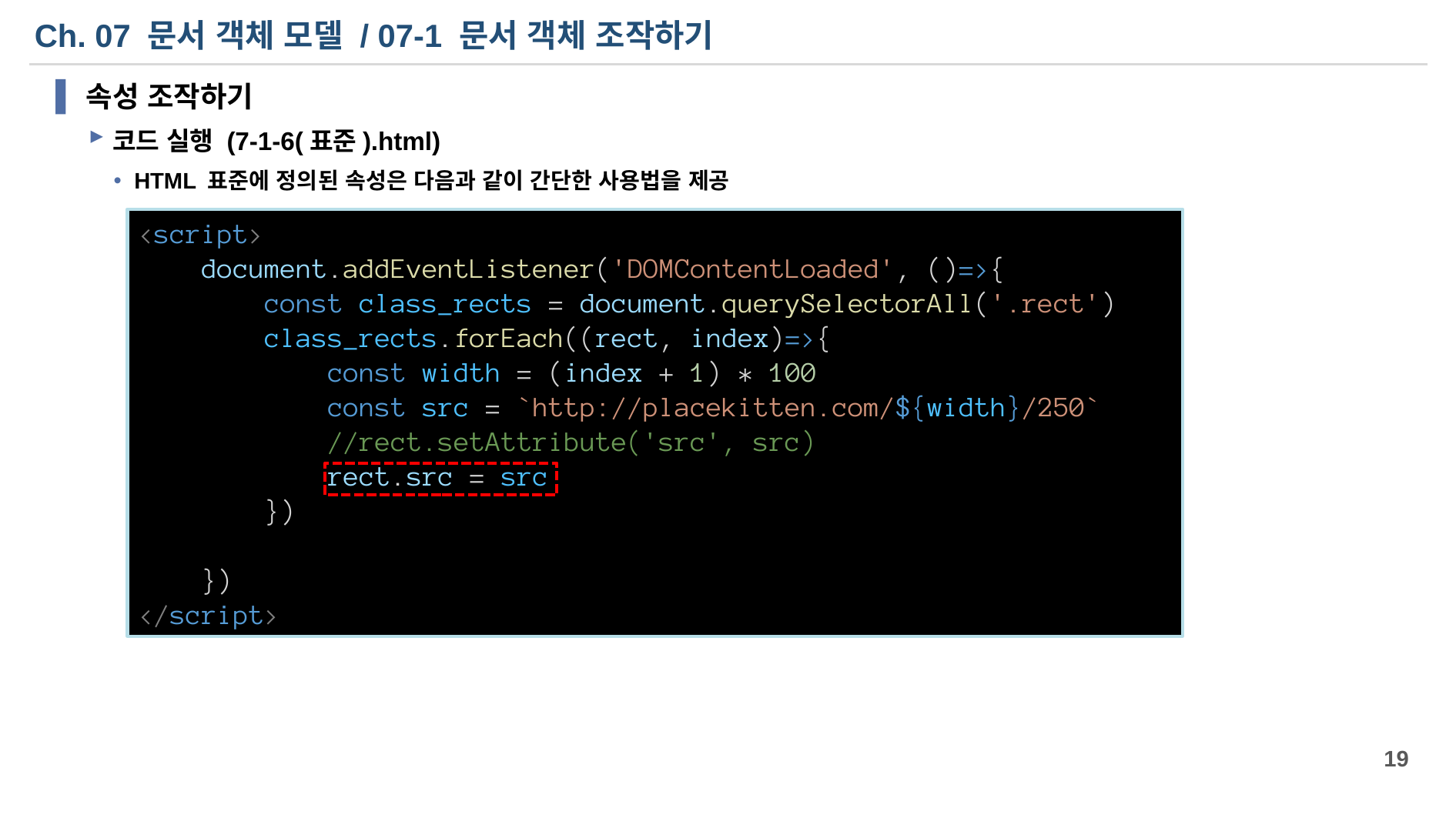

# Ch. 07 문서 객체 모델 / 07-1 문서 객체 조작하기
속성 조작하기
코드 실행 (7-1-6(표준).html)
HTML 표준에 정의된 속성은 다음과 같이 간단한 사용법을 제공

<script>
    document.addEventListener('DOMContentLoaded', ()=>{
        const class_rects = document.querySelectorAll('.rect')
        class_rects.forEach((rect, index)=>{
            const width = (index + 1) * 100
            const src = `http://placekitten.com/${width}/250`
            //rect.setAttribute('src', src)
            rect.src = src
        })

    })
</script>

19